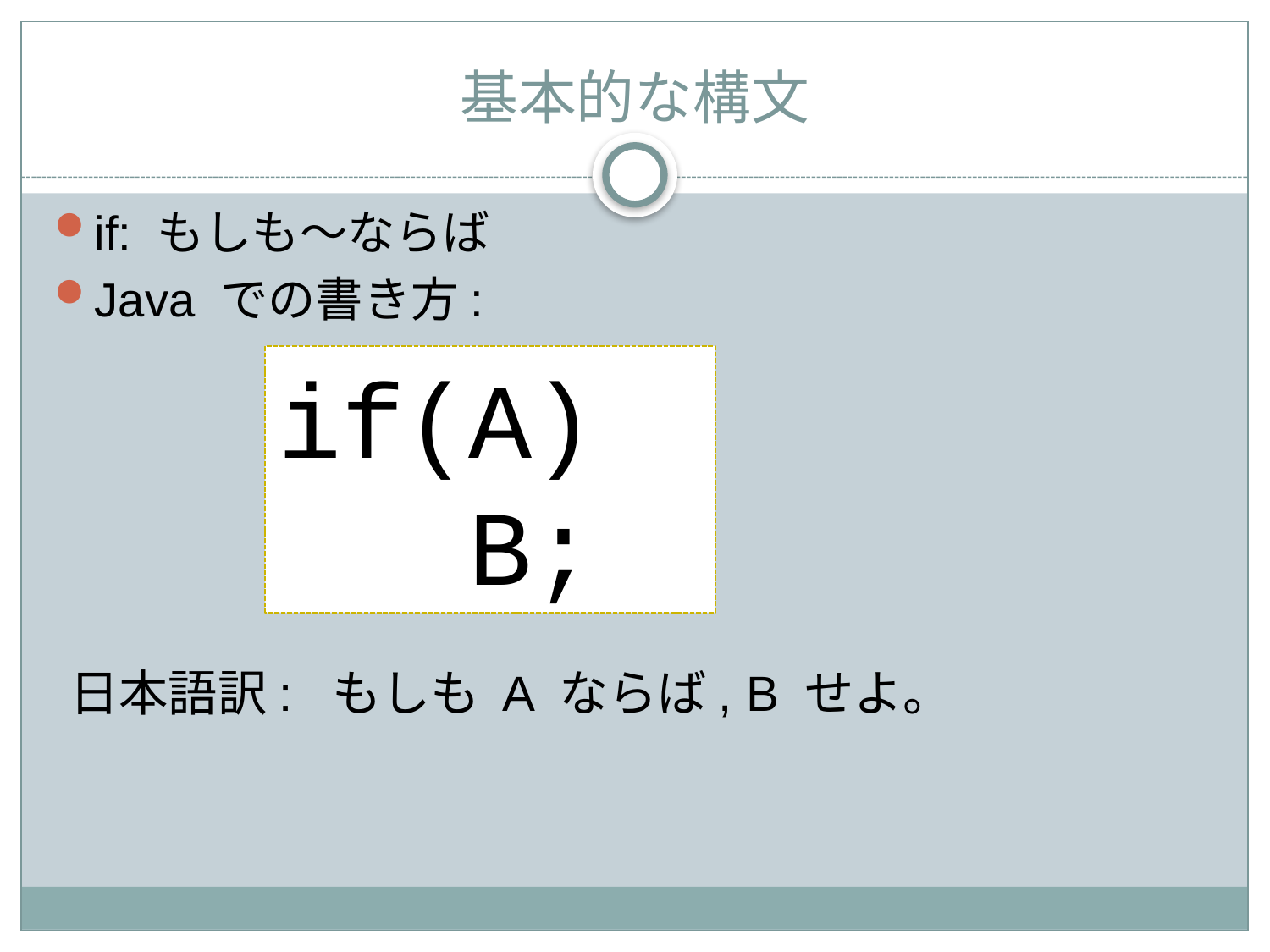

# 基本的な構文
if: もしも～ならば
Java での書き方:
if(A)
   B;
日本語訳:  もしも A ならば, B せよ。